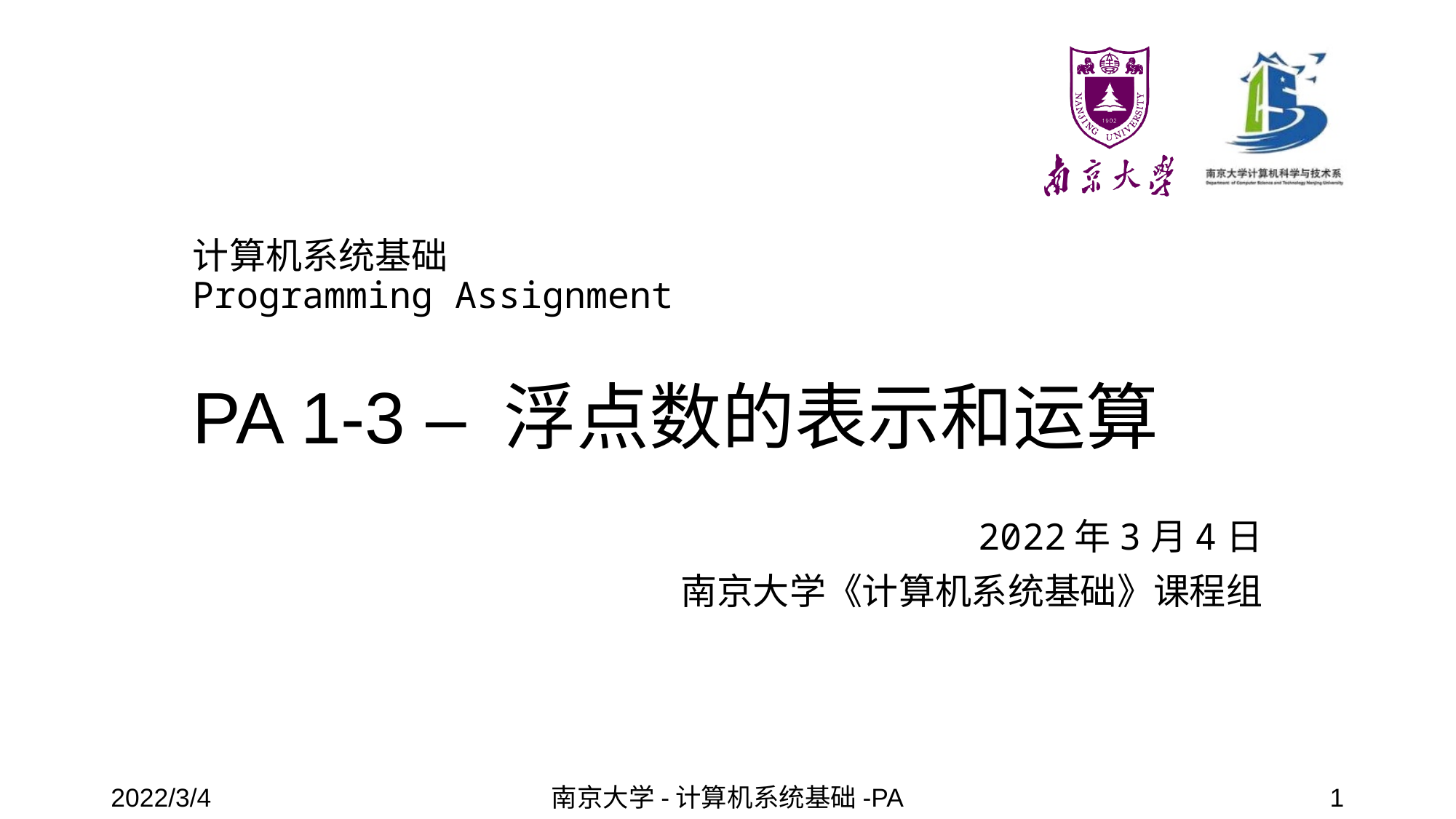

计算机系统基础
Programming Assignment
# PA 1-3 – 浮点数的表示和运算
2022年3月4日
南京大学《计算机系统基础》课程组
2022/3/4
南京大学-计算机系统基础-PA
1